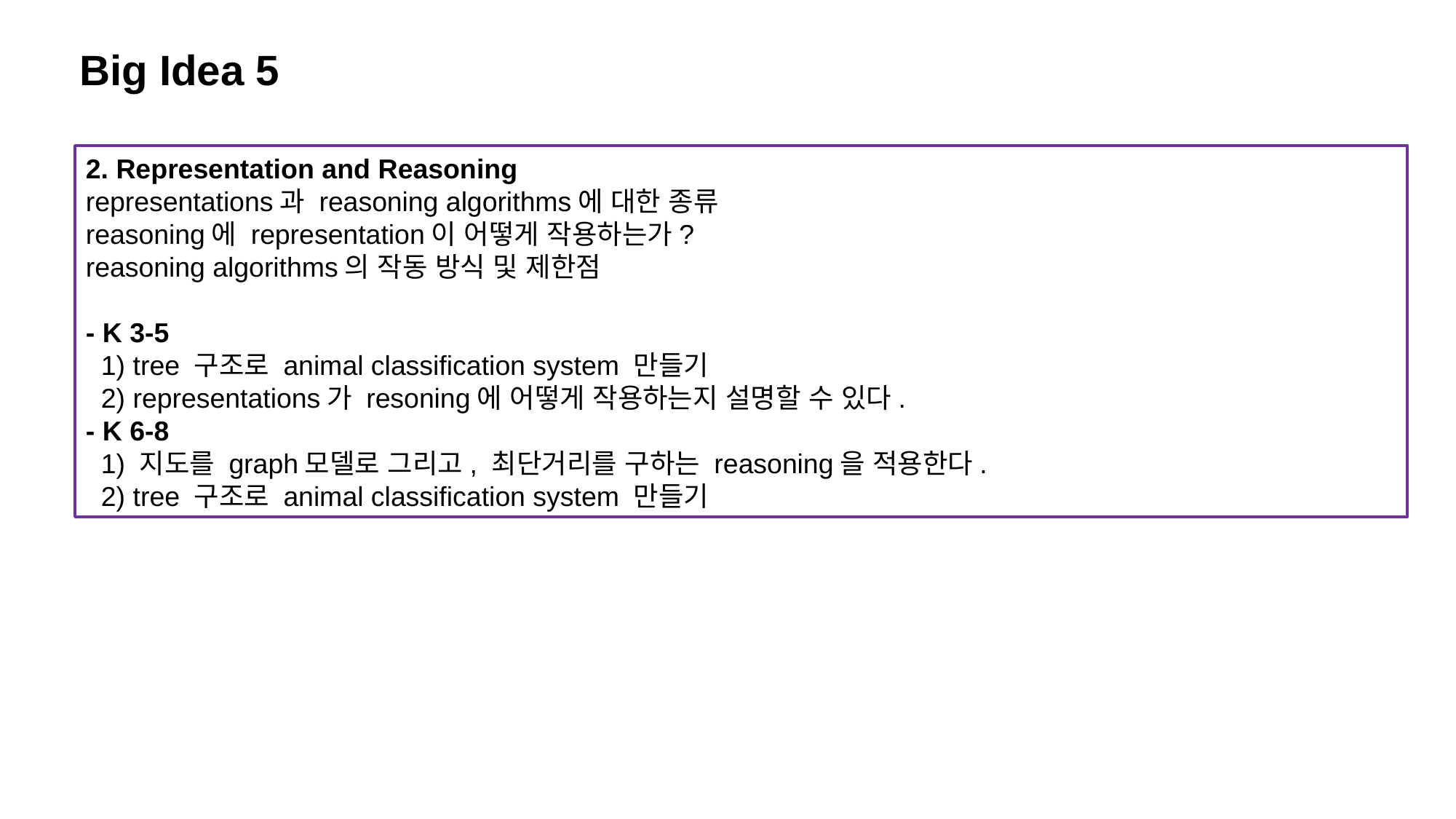

Big Idea 5
2. Representation and Reasoning
representations과 reasoning algorithms에 대한 종류
reasoning에 representation이 어떻게 작용하는가?
reasoning algorithms의 작동 방식 및 제한점

- K 3-5
  1) tree 구조로 animal classification system 만들기
  2) representations가 resoning에 어떻게 작용하는지 설명할 수 있다.
- K 6-8
  1) 지도를 graph모델로 그리고, 최단거리를 구하는 reasoning을 적용한다.
  2) tree 구조로 animal classification system 만들기